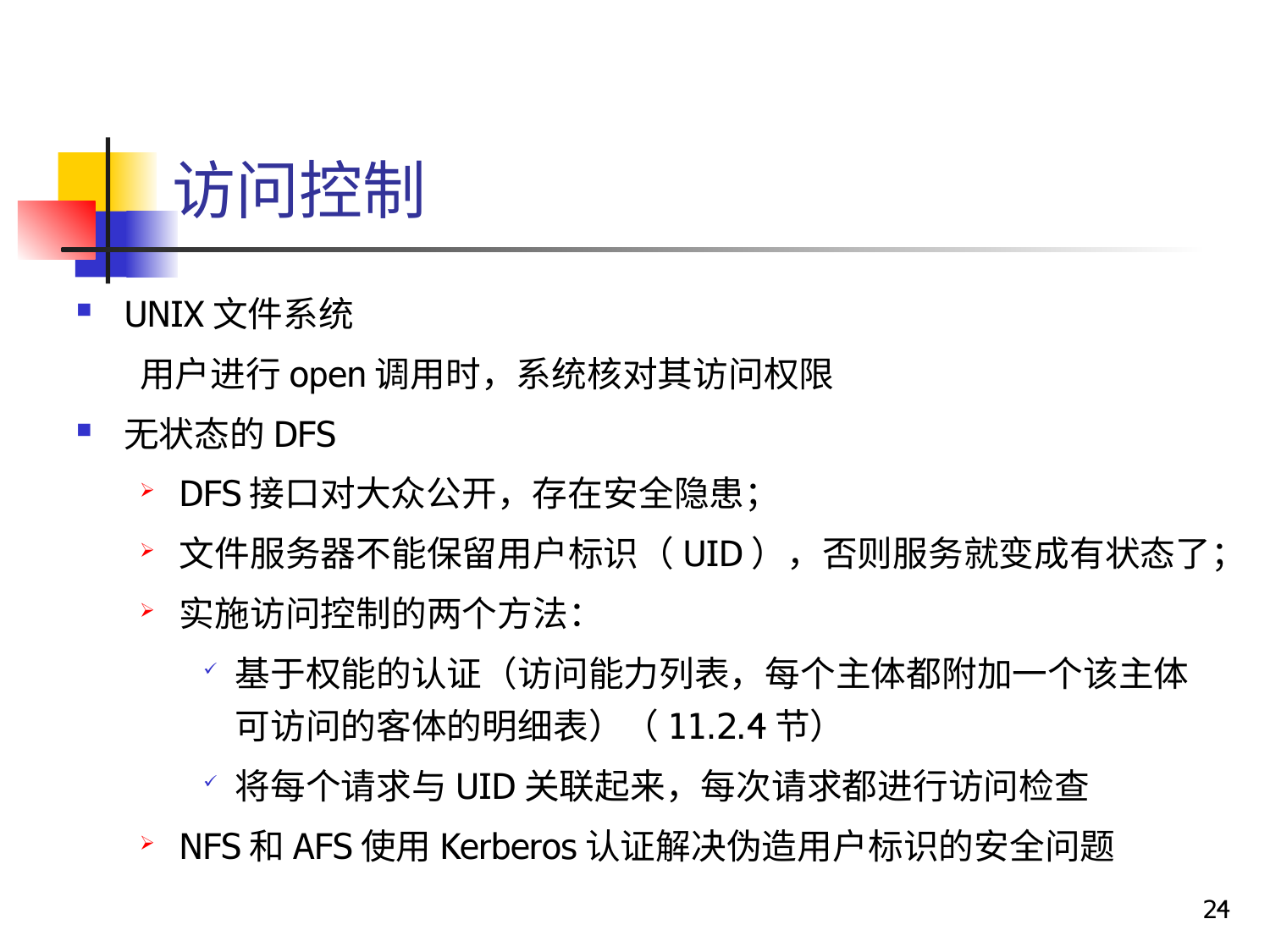

访问控制
UNIX文件系统
用户进行open调用时，系统核对其访问权限
无状态的DFS
DFS接口对大众公开，存在安全隐患；
文件服务器不能保留用户标识（UID），否则服务就变成有状态了；
实施访问控制的两个方法：
基于权能的认证（访问能力列表，每个主体都附加一个该主体可访问的客体的明细表）（11.2.4节）
将每个请求与UID关联起来，每次请求都进行访问检查
NFS和AFS使用Kerberos认证解决伪造用户标识的安全问题
24